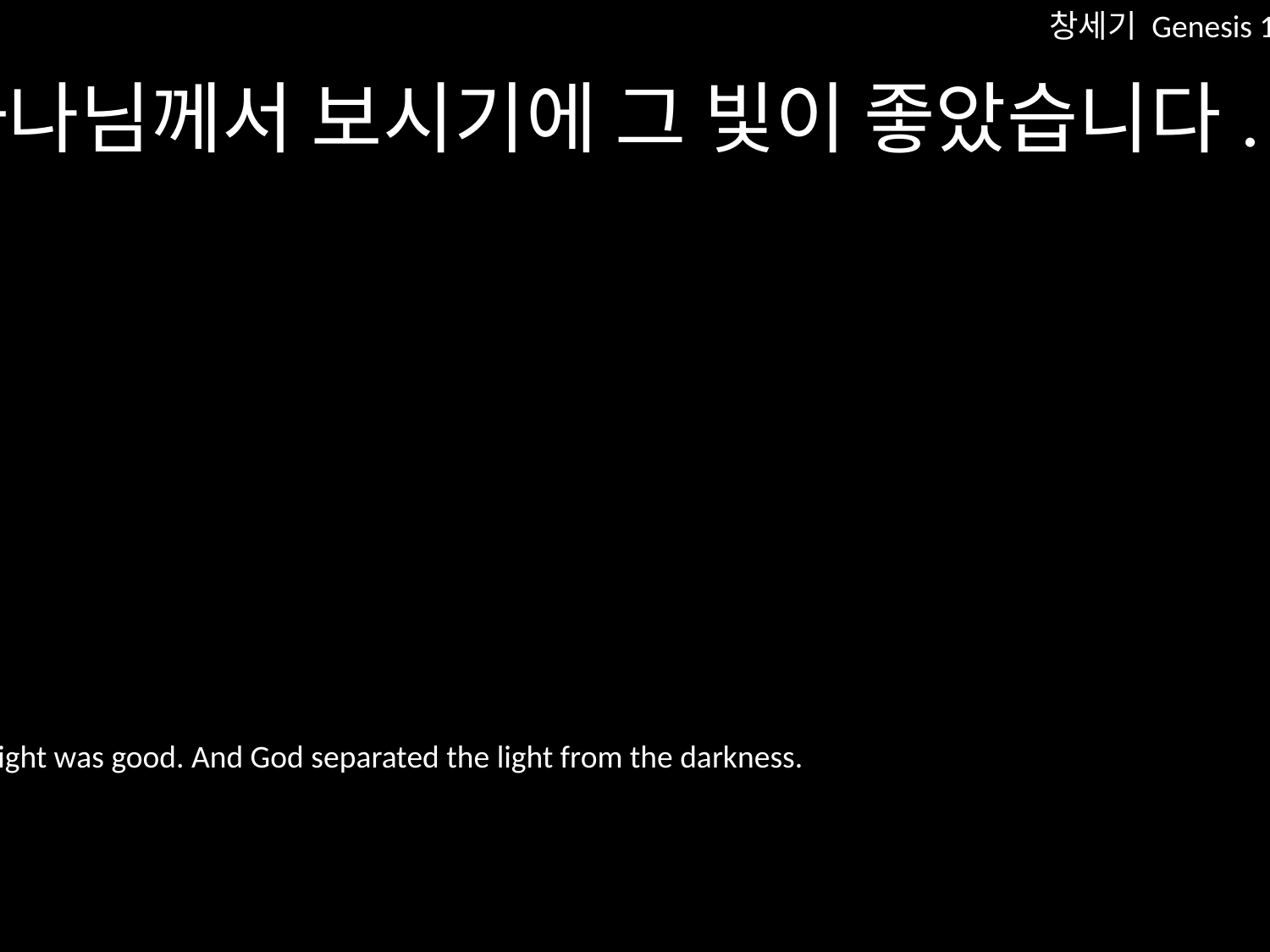

창세기 Genesis 1:4
하나님께서 보시기에 그 빛이 좋았습니다. 하나님께서는 빛을 어둠과 나누셨습니다.
And God saw that the light was good. And God separated the light from the darkness.